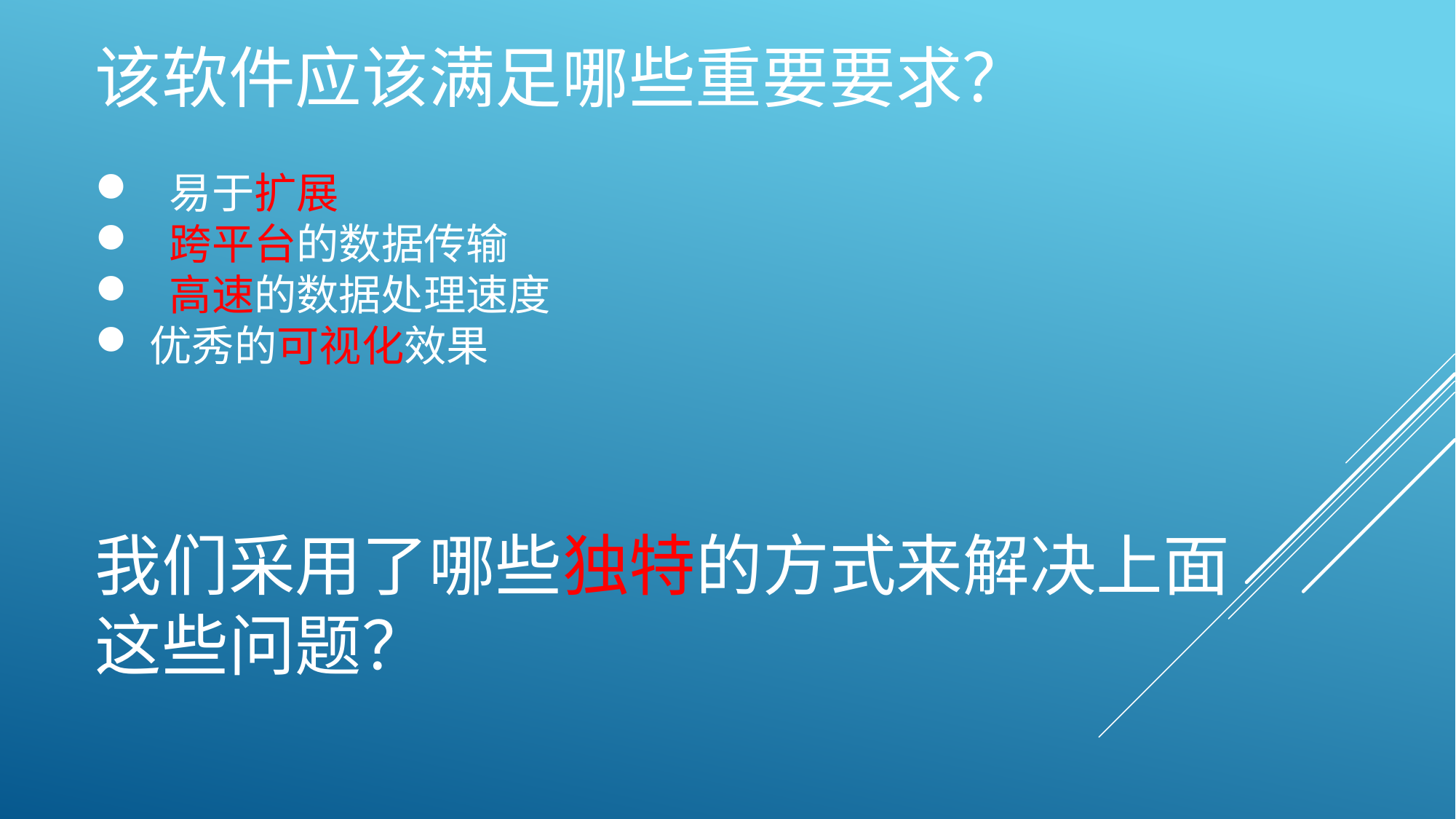

该软件应该满足哪些重要要求？

 易于扩展
 跨平台的数据传输
 高速的数据处理速度
优秀的可视化效果

我们采用了哪些独特的方式来解决上面这些问题？